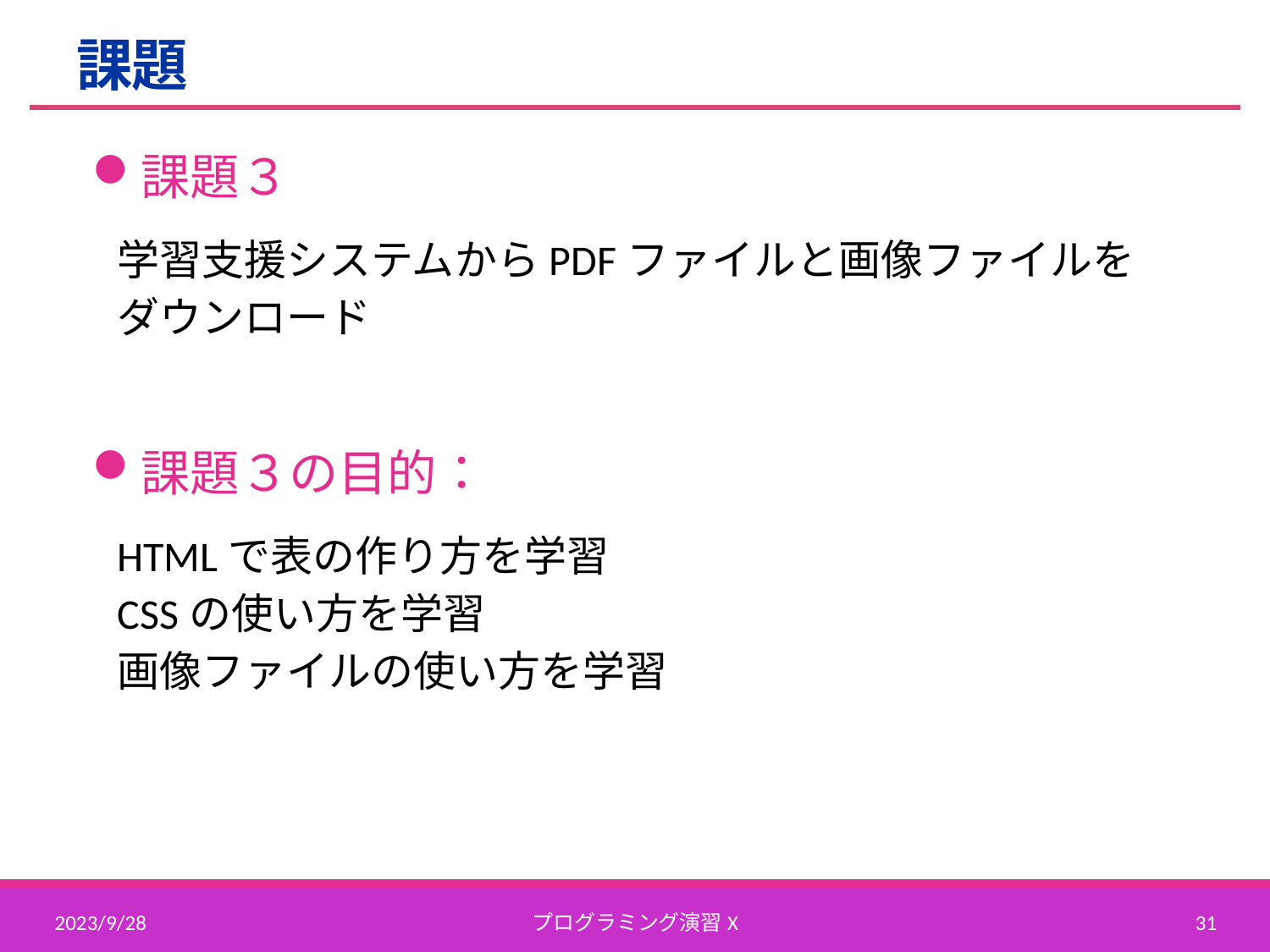

# 課題
課題３
学習支援システムからPDFファイルと画像ファイルを
ダウンロード

課題３の目的：
HTMLで表の作り方を学習
CSSの使い方を学習
画像ファイルの使い方を学習
2023/9/28
プログラミング演習X
31